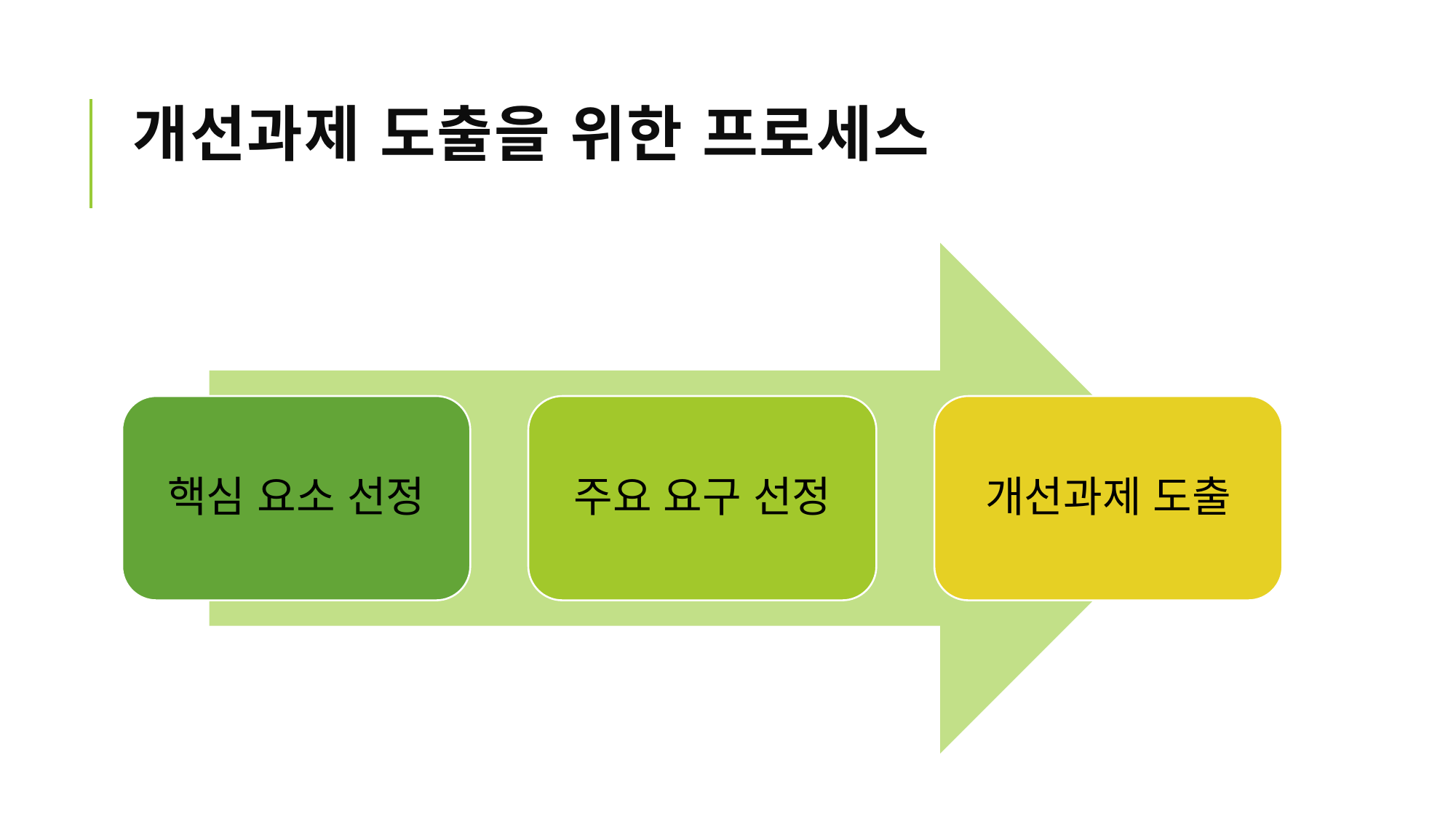

# 개선과제 도출을 위한 프로세스

핵심 요소 선정
주요 요구 선정
개선과제 도출